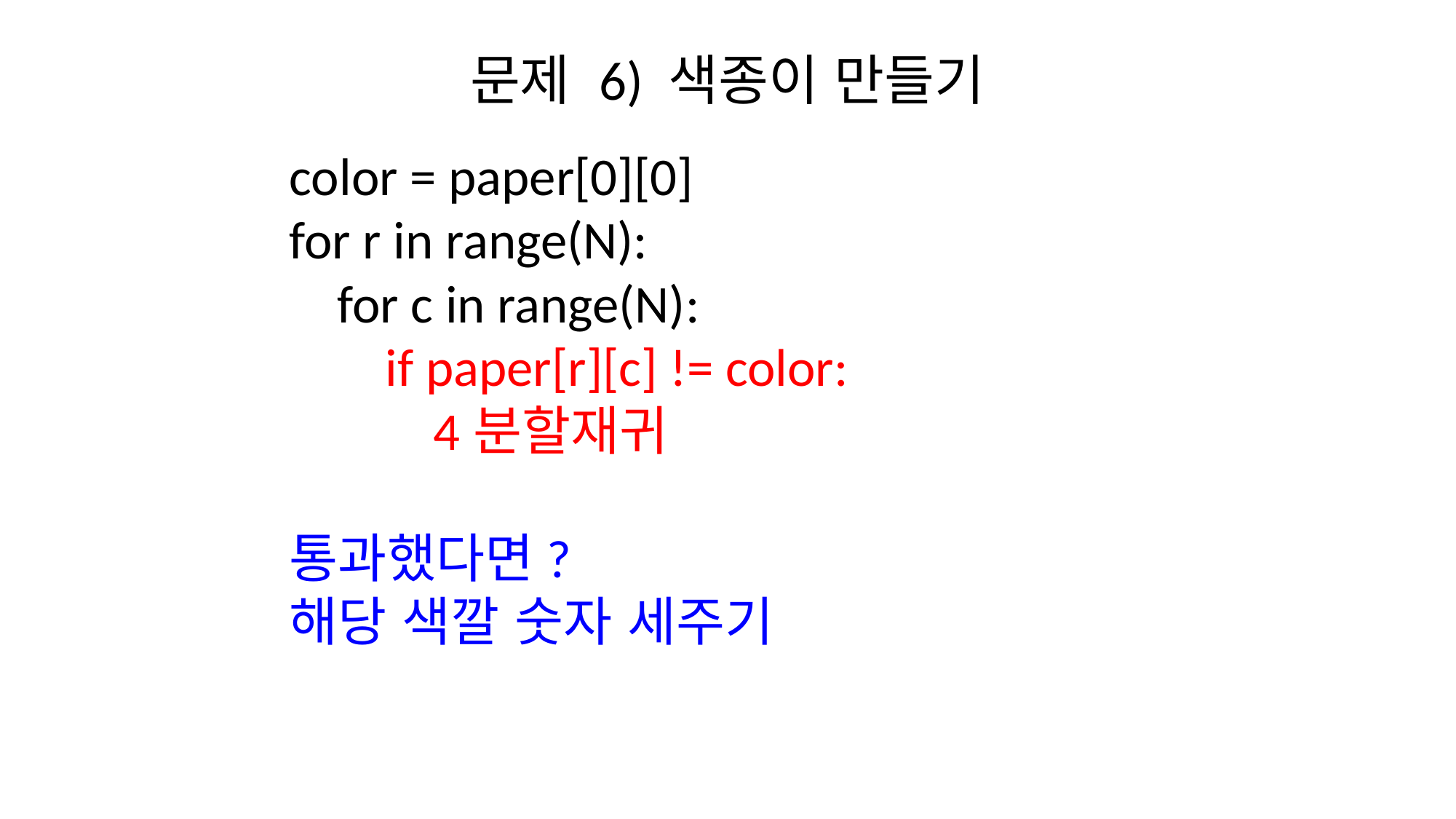

# 문제 6) 색종이 만들기
color = paper[0][0]
for r in range(N):
    for c in range(N):
        if paper[r][c] != color:
            4분할재귀

통과했다면?
해당 색깔 숫자 세주기